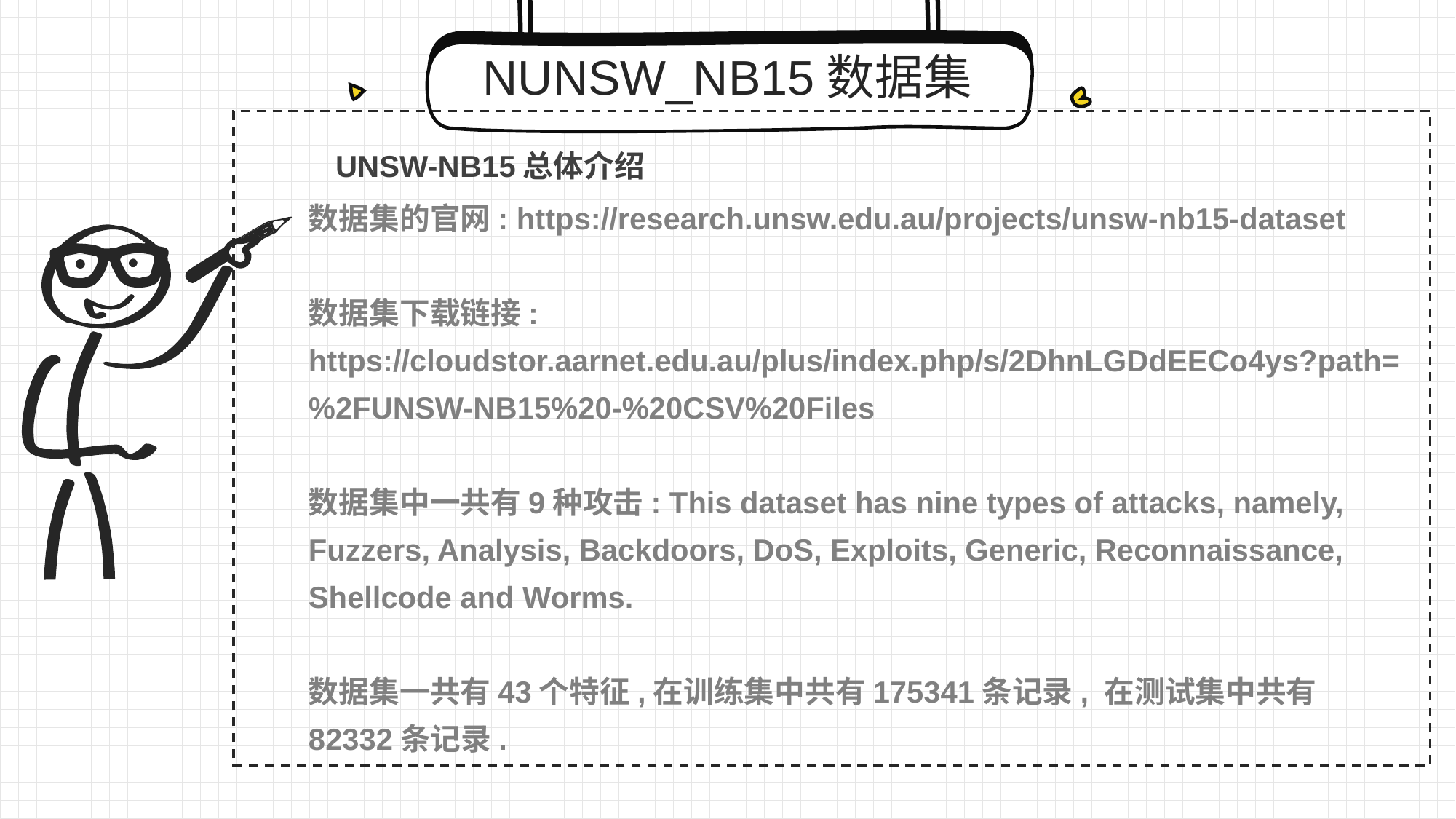

NUNSW_NB15数据集

UNSW-NB15总体介绍
数据集的官网: https://research.unsw.edu.au/projects/unsw-nb15-dataset

数据集下载链接: https://cloudstor.aarnet.edu.au/plus/index.php/s/2DhnLGDdEECo4ys?path=%2FUNSW-NB15%20-%20CSV%20Files

数据集中一共有9种攻击: This dataset has nine types of attacks, namely, Fuzzers, Analysis, Backdoors, DoS, Exploits, Generic, Reconnaissance, Shellcode and Worms.

数据集一共有43个特征,在训练集中共有175341条记录, 在测试集中共有82332条记录.